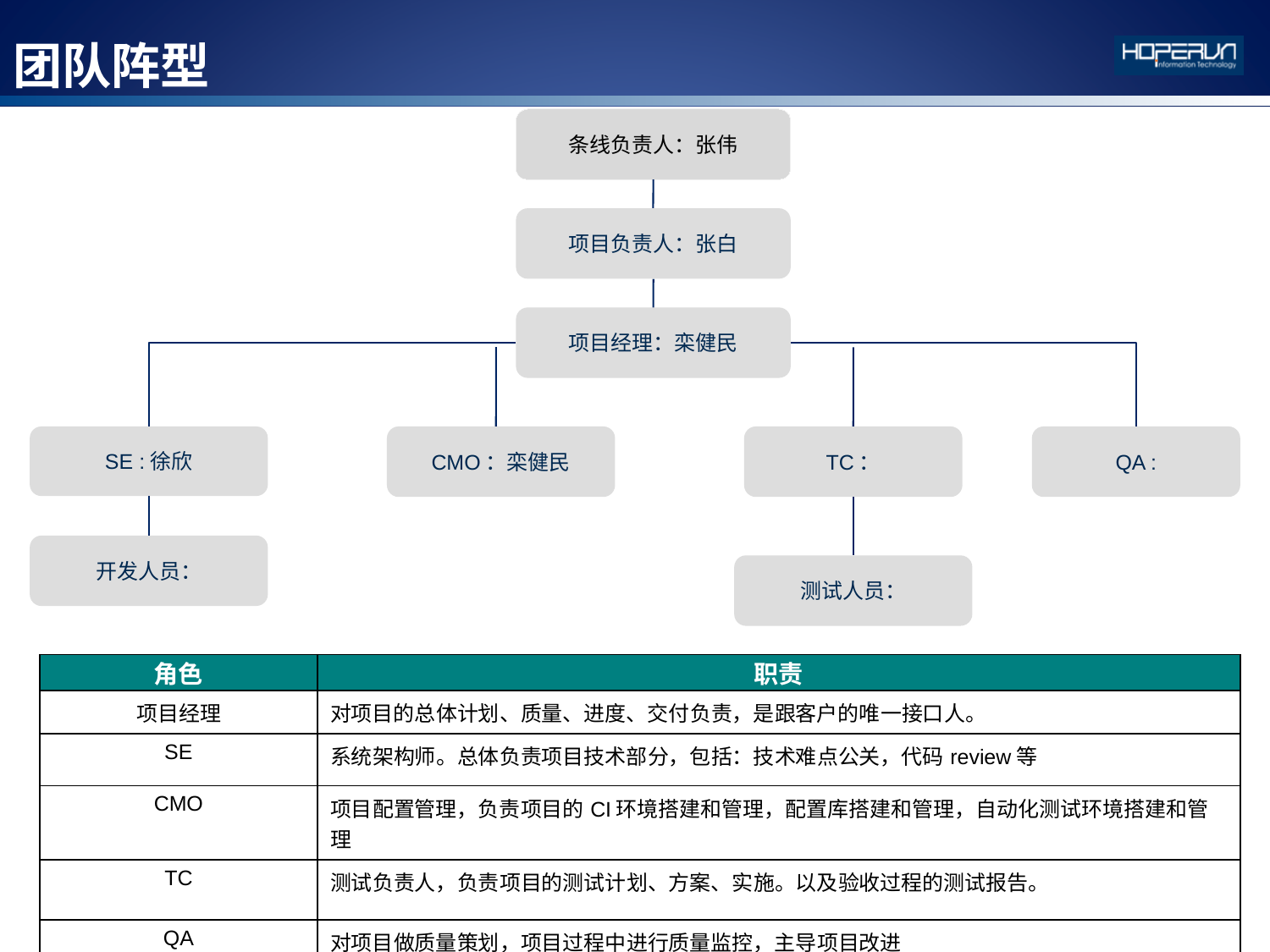

# 团队阵型
条线负责人：张伟
项目负责人：张白
项目经理：栾健民
SE :徐欣
CMO：栾健民
TC：
QA :
开发人员：
测试人员：
| 角色 | 职责 |
| --- | --- |
| 项目经理 | 对项目的总体计划、质量、进度、交付负责，是跟客户的唯一接口人。 |
| SE | 系统架构师。总体负责项目技术部分，包括：技术难点公关，代码review等 |
| CMO | 项目配置管理，负责项目的CI环境搭建和管理，配置库搭建和管理，自动化测试环境搭建和管理 |
| TC | 测试负责人，负责项目的测试计划、方案、实施。以及验收过程的测试报告。 |
| QA | 对项目做质量策划，项目过程中进行质量监控，主导项目改进 |